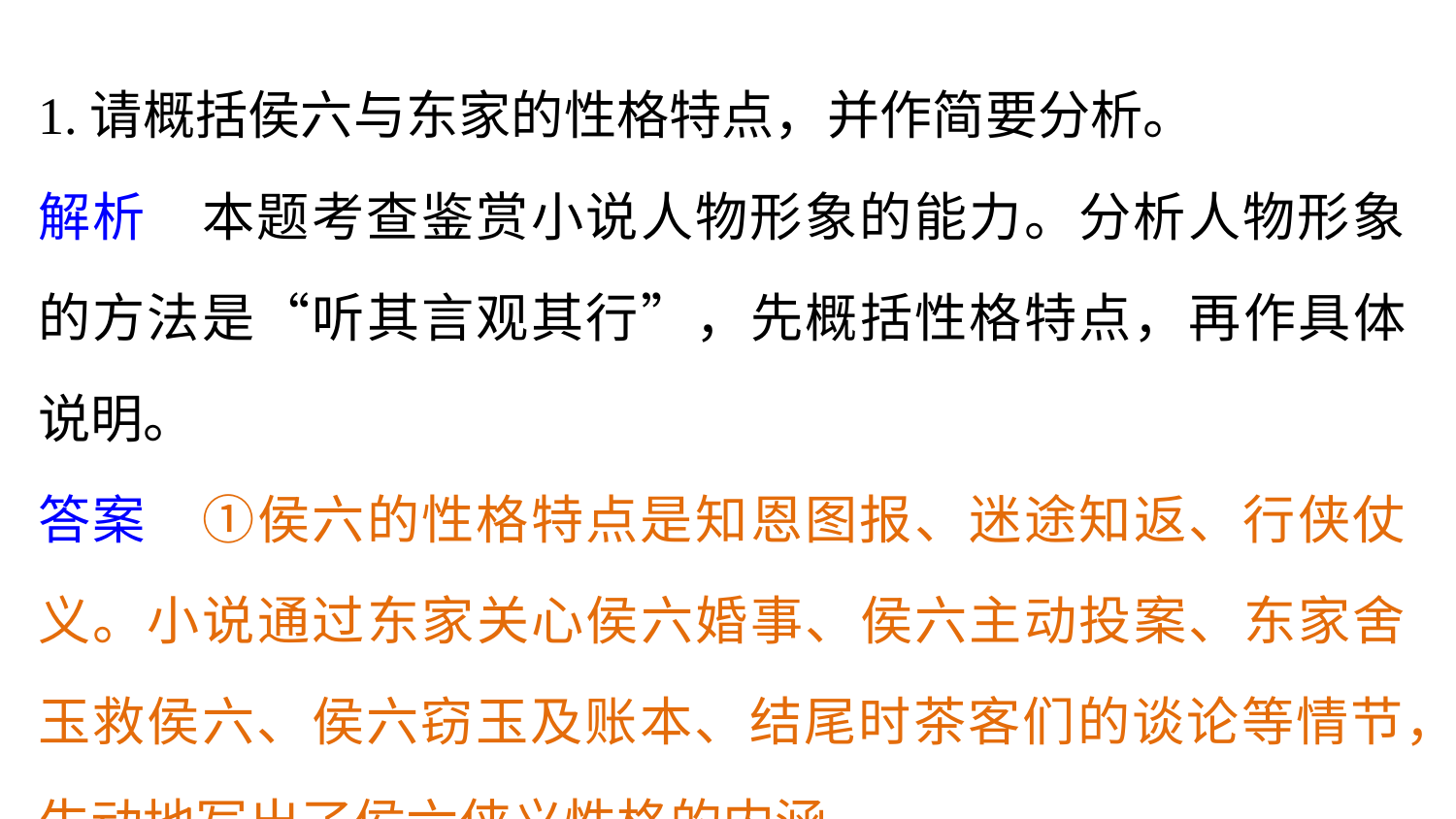

1.请概括侯六与东家的性格特点，并作简要分析。
解析　本题考查鉴赏小说人物形象的能力。分析人物形象的方法是“听其言观其行”，先概括性格特点，再作具体说明。
答案　①侯六的性格特点是知恩图报、迷途知返、行侠仗义。小说通过东家关心侯六婚事、侯六主动投案、东家舍玉救侯六、侯六窃玉及账本、结尾时茶客们的谈论等情节，生动地写出了侯六侠义性格的内涵。